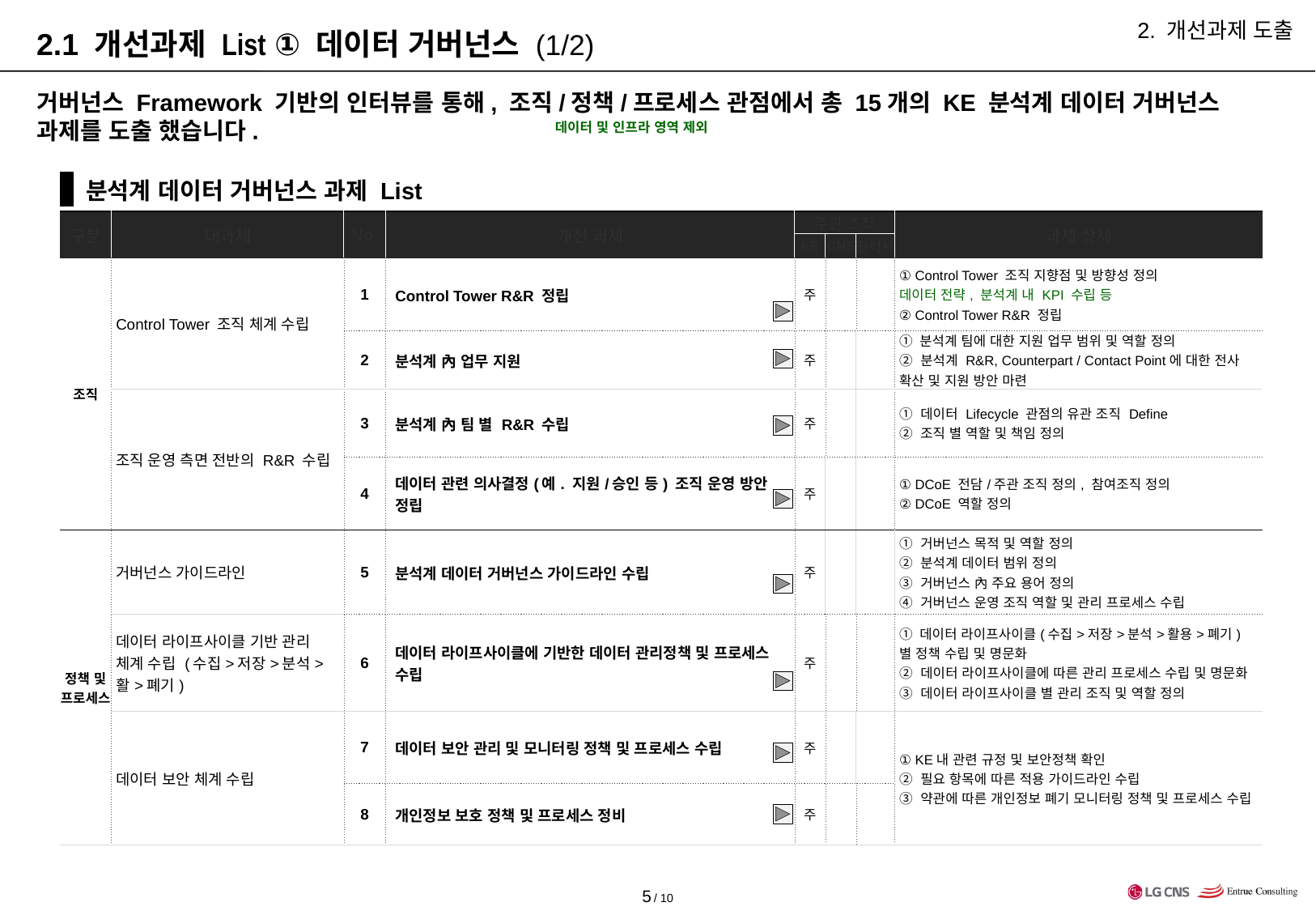

# 2.1 개선과제 List ① 데이터 거버넌스 (1/2)
2. 개선과제 도출
거버넌스 Framework 기반의 인터뷰를 통해, 조직/정책/프로세스 관점에서 총 15개의 KE 분석계 데이터 거버넌스 과제를 도출 했습니다.
데이터 및 인프라 영역 제외
   분석계 데이터 거버넌스 과제 List
| 구분 | 대과제 | No. | 개선 과제 | 주관 조직 |  |  | 과제 상세 |
| --- | --- | --- | --- | --- | --- | --- | --- |
|  |  |  |  | KE | CNS | 협력사 |  |
| 조직 | Control Tower 조직 체계 수립 | 1 | Control Tower R&R 정립 | 주 |  |  | ① Control Tower 조직 지향점 및 방향성 정의 데이터 전략, 분석계 내 KPI 수립 등 ② Control Tower R&R 정립 |
|  |  | 2 | 분석계 內 업무 지원 | 주 |  |  | ① 분석계 팀에 대한 지원 업무 범위 및 역할 정의 ② 분석계 R&R, Counterpart / Contact Point에 대한 전사 확산 및 지원 방안 마련 |
|  | 조직 운영 측면 전반의 R&R 수립 | 3 | 분석계 內 팀 별 R&R 수립 | 주 |  |  | ① 데이터 Lifecycle 관점의 유관 조직 Define ② 조직 별 역할 및 책임 정의 |
|  | /// | 4 | 데이터 관련 의사결정(예. 지원/승인 등) 조직 운영 방안 정립 | 주 |  |  | ① DCoE 전담/주관 조직 정의, 참여조직 정의 ② DCoE 역할 정의 |
| 정책 및 프로세스 | 거버넌스 가이드라인 | 5 | 분석계 데이터 거버넌스 가이드라인 수립 | 주 |  |  | ① 거버넌스 목적 및 역할 정의 ② 분석계 데이터 범위 정의 ③ 거버넌스 內 주요 용어 정의 ④ 거버넌스 운영 조직 역할 및 관리 프로세스 수립 |
|  | 데이터 라이프사이클 기반 관리 체계 수립 (수집>저장>분석>활>폐기) | 6 | 데이터 라이프사이클에 기반한 데이터 관리정책 및 프로세스 수립 | 주 |  |  | ① 데이터 라이프사이클(수집>저장>분석>활용>폐기) 별 정책 수립 및 명문화 ② 데이터 라이프사이클에 따른 관리 프로세스 수립 및 명문화 ③ 데이터 라이프사이클 별 관리 조직 및 역할 정의 |
|  | 데이터 보안 체계 수립 | 7 | 데이터 보안 관리 및 모니터링 정책 및 프로세스 수립 | 주 |  |  | ① KE내 관련 규정 및 보안정책 확인 ② 필요 항목에 따른 적용 가이드라인 수립 ③ 약관에 따른 개인정보 폐기 모니터링 정책 및 프로세스 수립 |
|  | /// | 8 | 개인정보 보호 정책 및 프로세스 정비 | 주 |  |  |  |